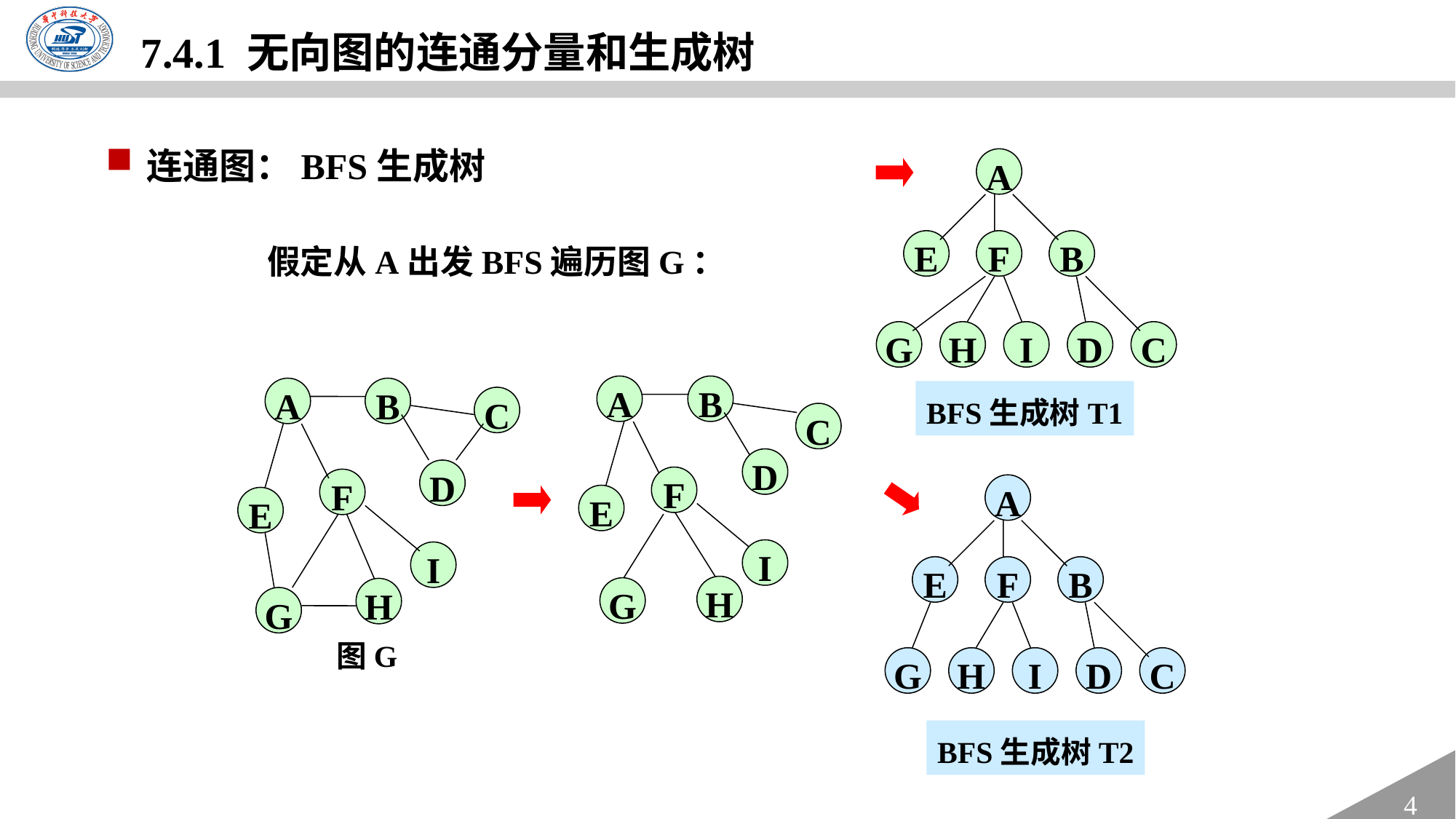

7.4.1 无向图的连通分量和生成树
连通图：BFS生成树
A

假定从A出发BFS遍历图G：
E
F
B

G
H
I
D
C
A
B
A
B
BFS生成树T1
C

C

D
D
F
F
A
E

E

I
I
E
F
B
H
G
H
G

图G
G
H
I
D
C
BFS生成树T2